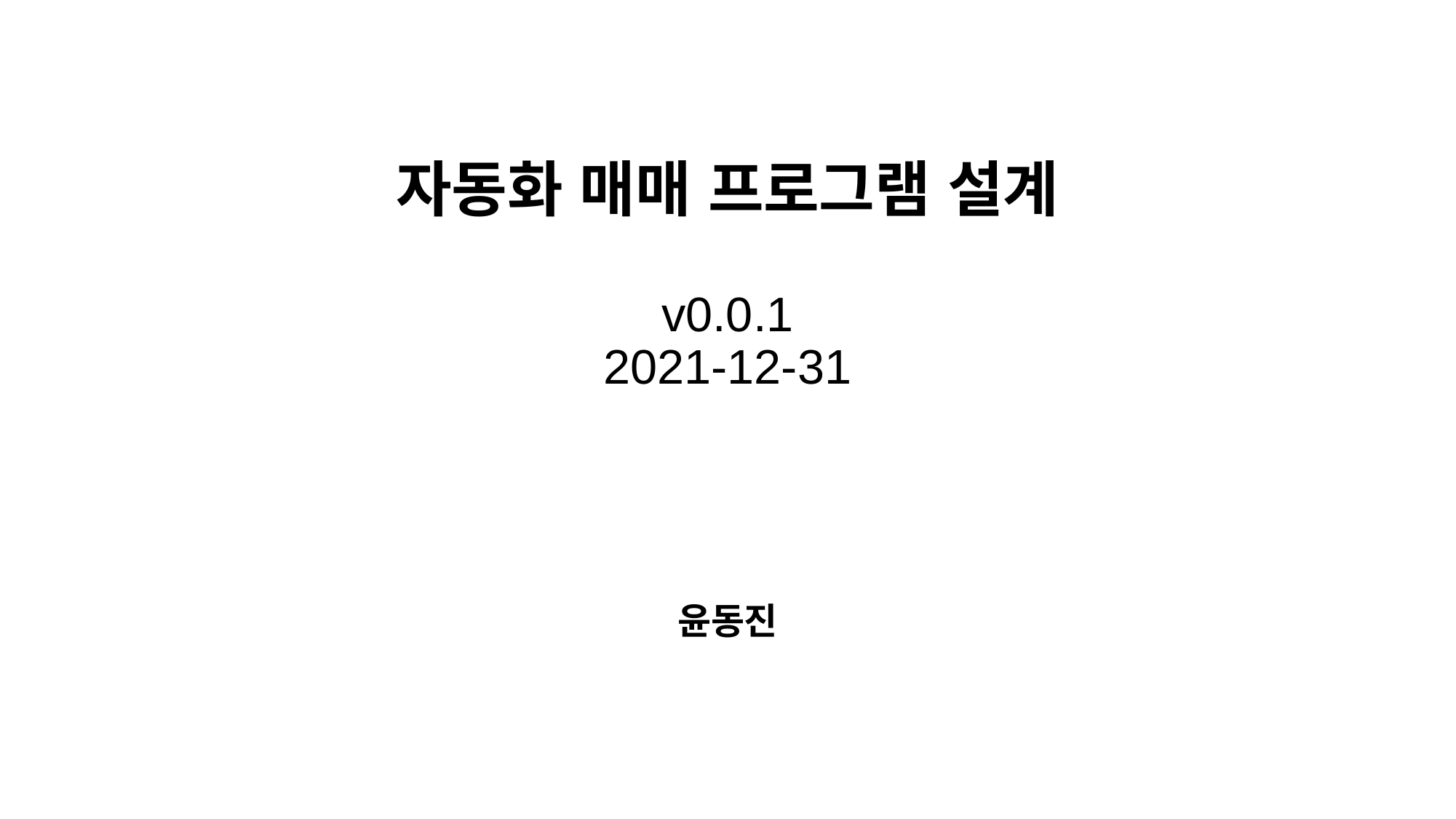

# 자동화 매매 프로그램 설계 v0.0.1 2021-12-31
윤동진